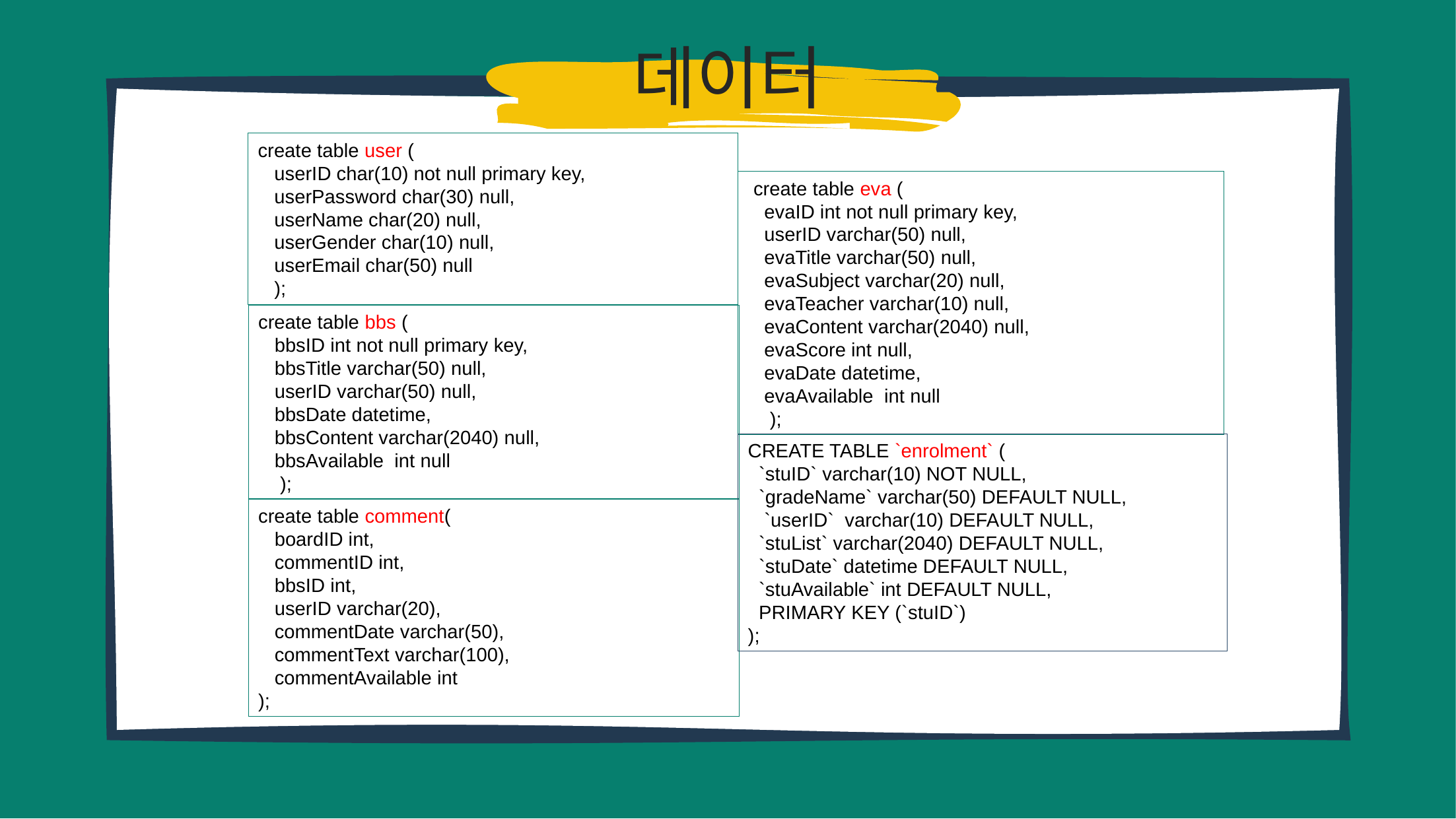

데이터

create table user (
   userID char(10) not null primary key,
   userPassword char(30) null,
   userName char(20) null,
   userGender char(10) null,
   userEmail char(50) null
   );
 create table eva (
   evaID int not null primary key,
   userID varchar(50) null,
   evaTitle varchar(50) null,
   evaSubject varchar(20) null,
   evaTeacher varchar(10) null,
   evaContent varchar(2040) null,
   evaScore int null,
   evaDate datetime,
   evaAvailable  int null
    );
create table bbs (
   bbsID int not null primary key,
   bbsTitle varchar(50) null,
   userID varchar(50) null,
   bbsDate datetime,
   bbsContent varchar(2040) null,
   bbsAvailable  int null
    );
CREATE TABLE `enrolment` (
  `stuID` varchar(10) NOT NULL,
  `gradeName` varchar(50) DEFAULT NULL,
   `userID`  varchar(10) DEFAULT NULL,
  `stuList` varchar(2040) DEFAULT NULL,
  `stuDate` datetime DEFAULT NULL,
  `stuAvailable` int DEFAULT NULL,
  PRIMARY KEY (`stuID`)
);
create table comment(
   boardID int,
   commentID int,
   bbsID int,
   userID varchar(20),
   commentDate varchar(50),
   commentText varchar(100),
   commentAvailable int
);